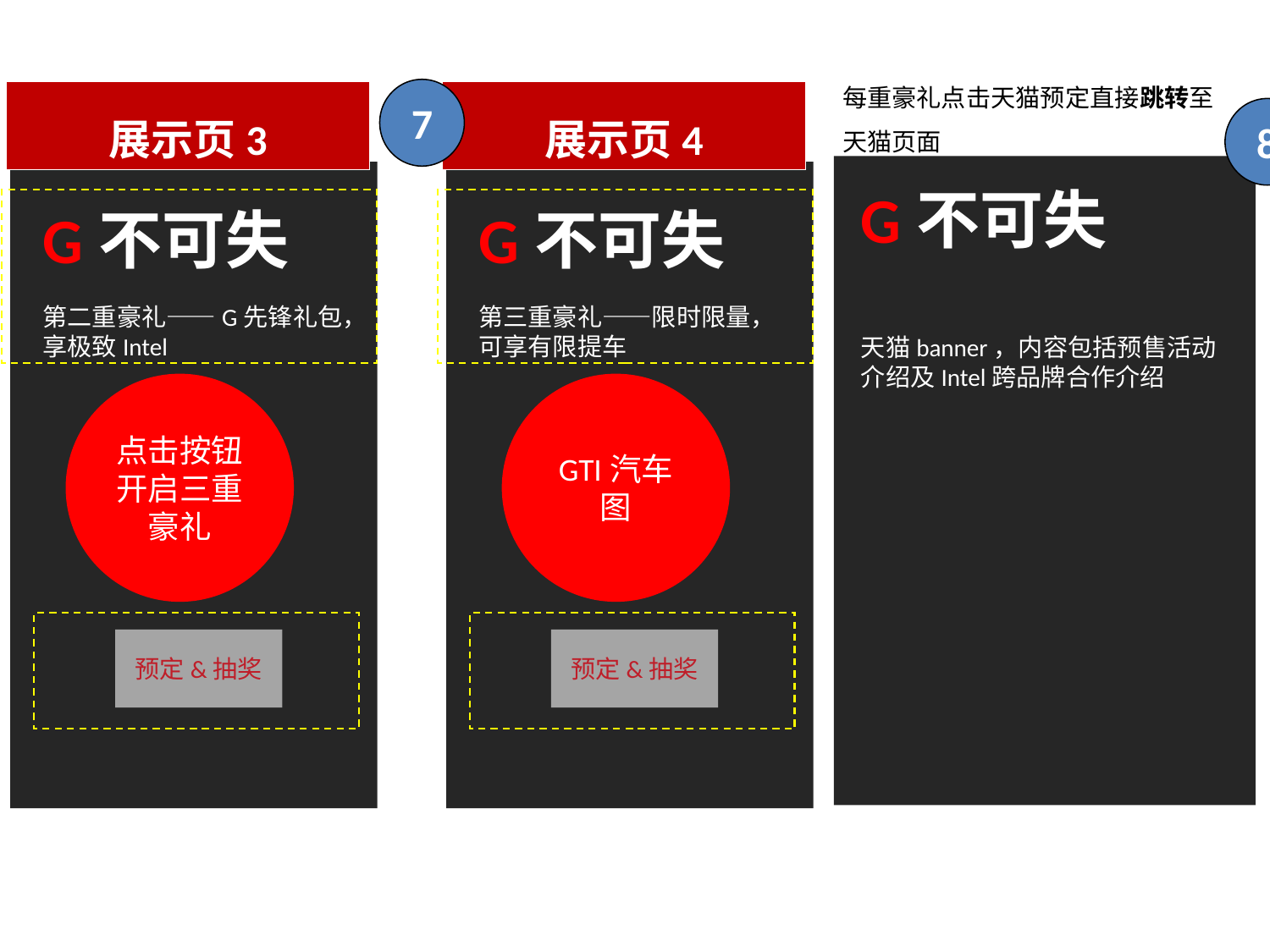

每重豪礼点击天猫预定直接跳转至天猫页面
7
展示页3
展示页4
6
8

G不可失

第二重豪礼——G先锋礼包，享极致Intel
预定&抽奖

G不可失

第三重豪礼——限时限量，可享有限提车
预定&抽奖
G不可失

天猫banner，内容包括预售活动介绍及Intel跨品牌合作介绍

点击按钮开启三重豪礼
GTI汽车图